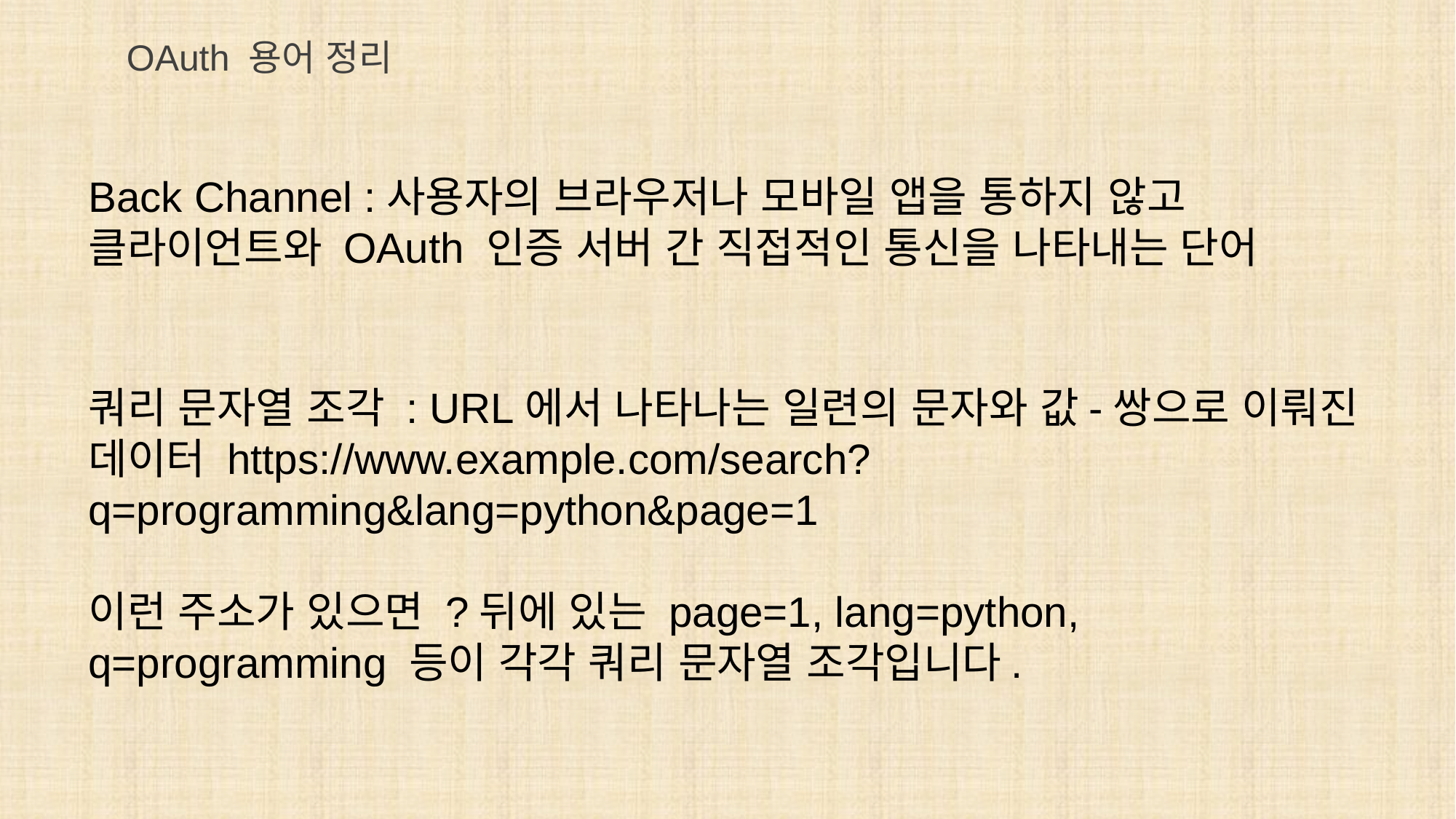

OAuth 용어 정리
Back Channel :사용자의 브라우저나 모바일 앱을 통하지 않고 클라이언트와 OAuth 인증 서버 간 직접적인 통신을 나타내는 단어
쿼리 문자열 조각 : URL에서 나타나는 일련의 문자와 값-쌍으로 이뤄진 데이터 https://www.example.com/search?q=programming&lang=python&page=1

이런 주소가 있으면 ?뒤에 있는 page=1, lang=python, q=programming 등이 각각 쿼리 문자열 조각입니다.